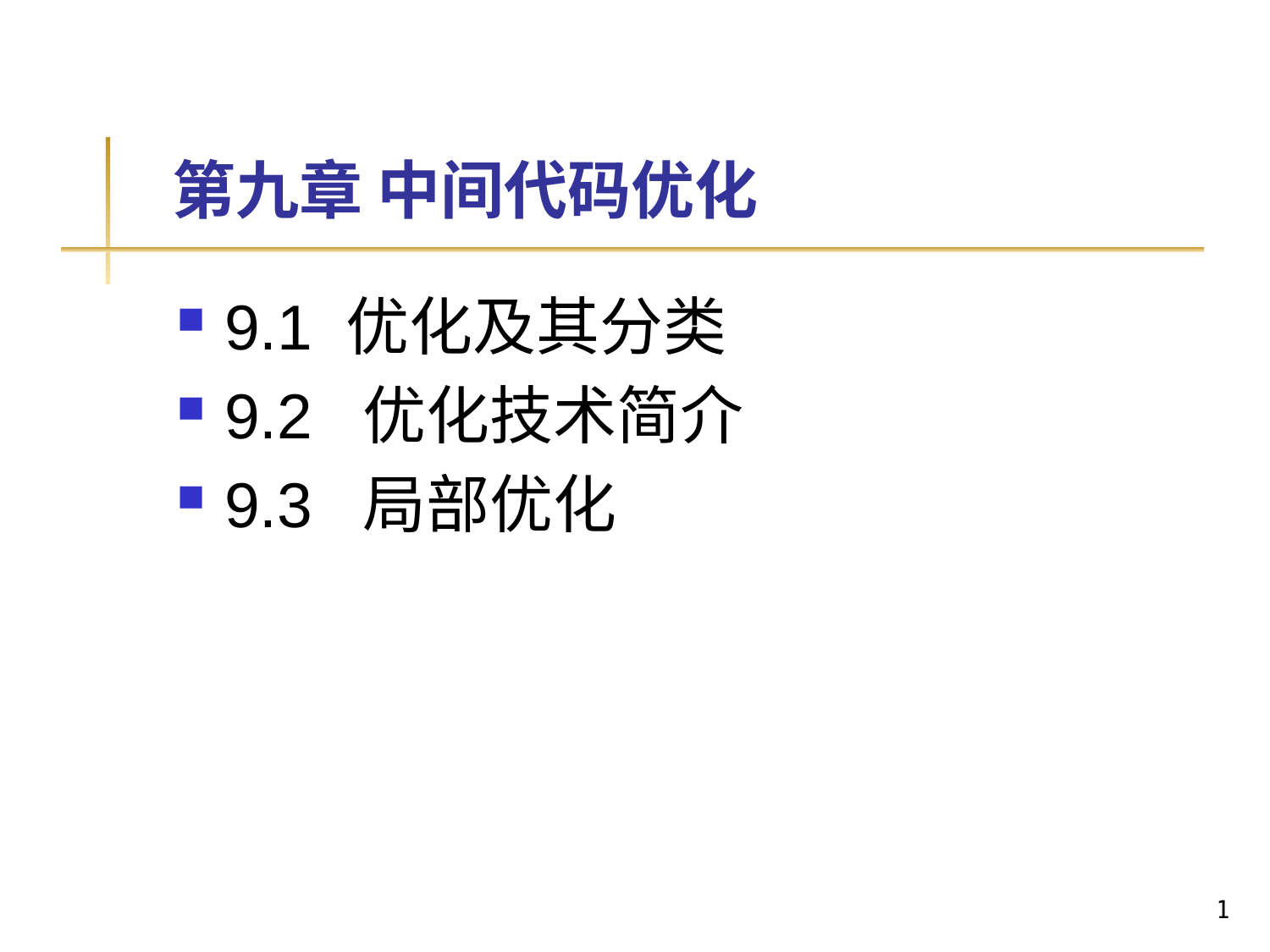

# 第九章 中间代码优化
9.1 优化及其分类
9.2  优化技术简介
9.3  局部优化
1